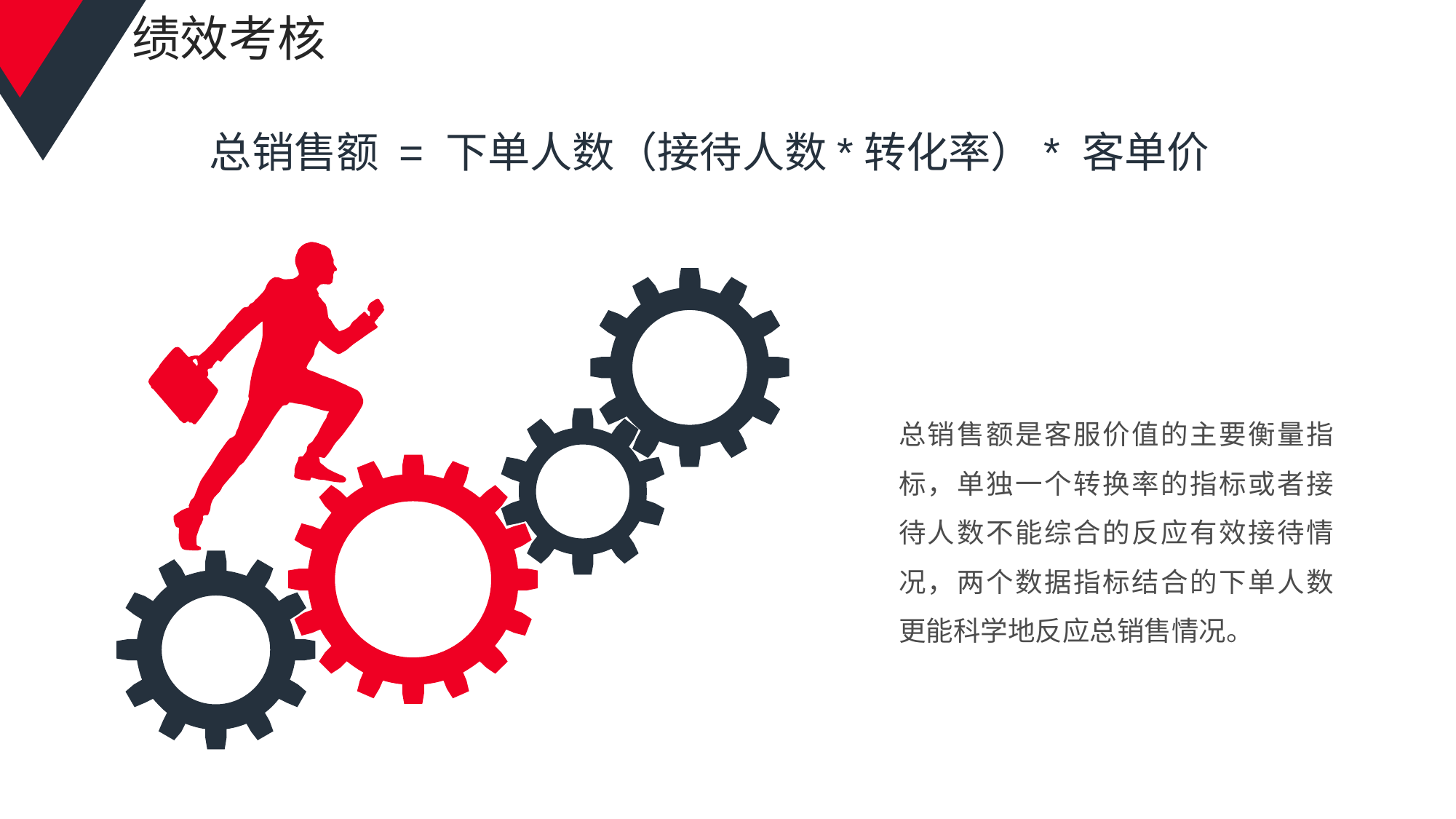

# 绩效考核
总销售额 = 下单人数（接待人数*转化率）* 客单价

总销售额是客服价值的主要衡量指标，单独一个转换率的指标或者接待人数不能综合的反应有效接待情况，两个数据指标结合的下单人数更能科学地反应总销售情况。